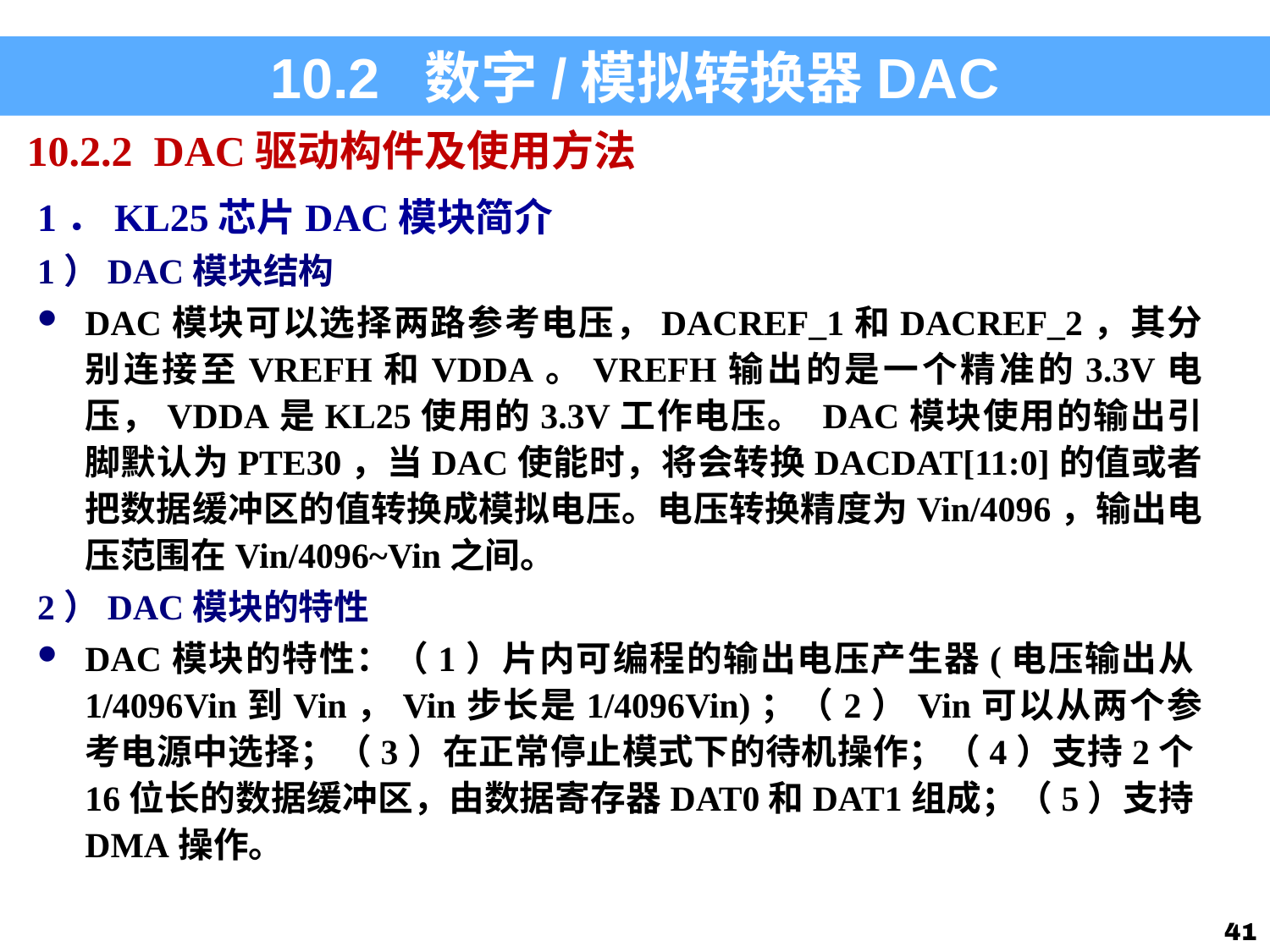

10.2  数字/模拟转换器DAC
10.2.2  DAC驱动构件及使用方法
1．KL25芯片DAC模块简介
1）DAC模块结构
DAC模块可以选择两路参考电压，DACREF_1和DACREF_2，其分别连接至VREFH和VDDA。VREFH输出的是一个精准的3.3V电压，VDDA是KL25使用的3.3V工作电压。 DAC模块使用的输出引脚默认为PTE30，当DAC使能时，将会转换DACDAT[11:0]的值或者把数据缓冲区的值转换成模拟电压。电压转换精度为Vin/4096，输出电压范围在Vin/4096~Vin之间。
2）DAC模块的特性
DAC模块的特性：（1）片内可编程的输出电压产生器(电压输出从1/4096Vin到Vin，Vin步长是1/4096Vin)；（2）Vin可以从两个参考电源中选择；（3）在正常停止模式下的待机操作；（4）支持2个16位长的数据缓冲区，由数据寄存器DAT0和DAT1组成；（5）支持DMA操作。

41